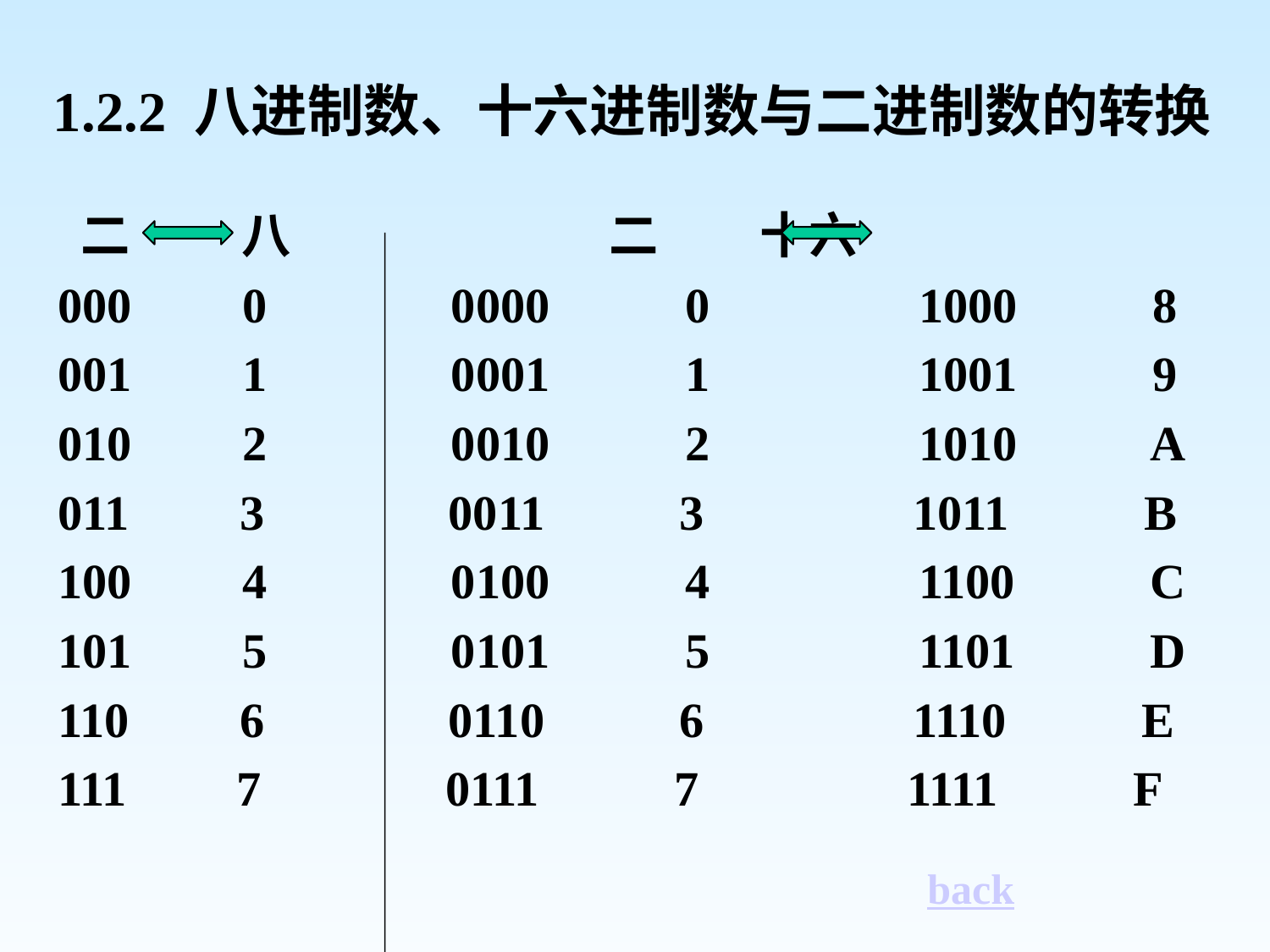

# 1.2.2 八进制数、十六进制数与二进制数的转换
 二          八              	           二         十六
000         0               0000           0                 1000           8
001         1               0001           1                 1001           9
010         2               0010           2                 1010           A
011         3               0011           3                 1011           B
100         4               0100           4                 1100           C
101         5               0101           5                 1101           D
110         6               0110           6                 1110           E
111         7               0111           7                 1111           F

back
18